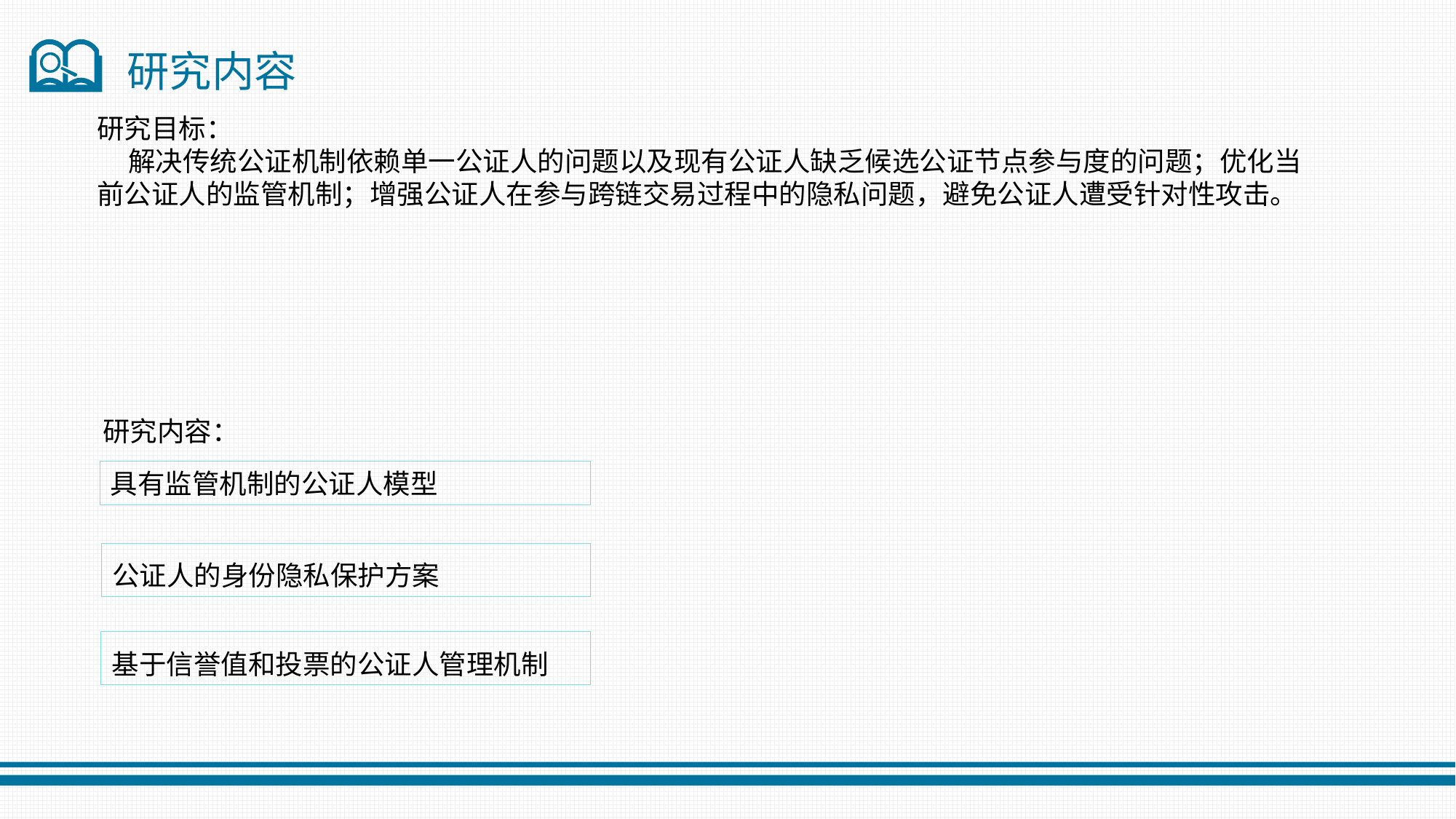

研究内容
研究目标：
    解决传统公证机制依赖单一公证人的问题以及现有公证人缺乏候选公证节点参与度的问题；优化当前公证人的监管机制；增强公证人在参与跨链交易过程中的隐私问题，避免公证人遭受针对性攻击。
研究内容：
具有监管机制的公证人模型
公证人的身份隐私保护方案
基于信誉值和投票的公证人管理机制